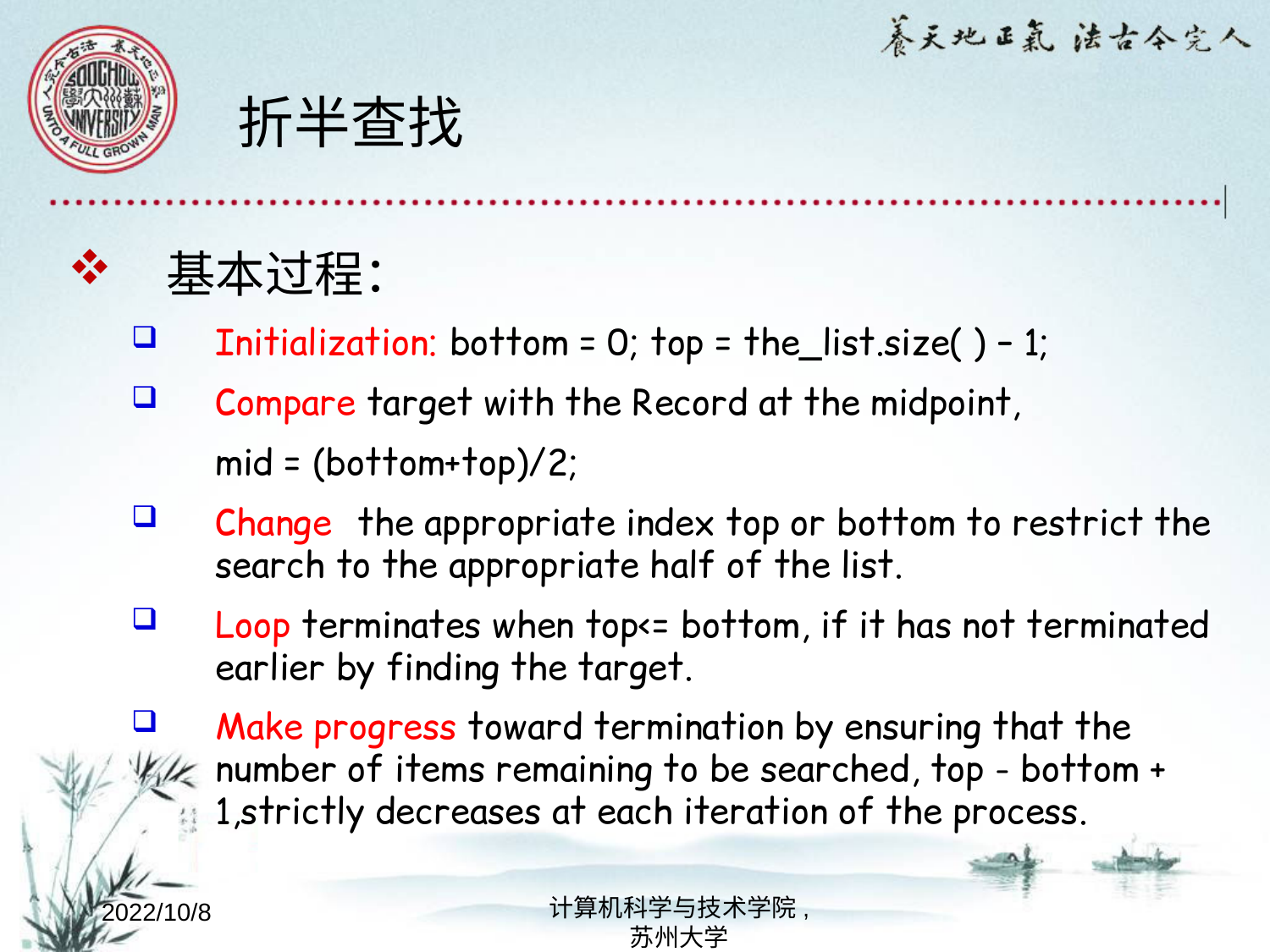

# 折半查找
基本过程：
Initialization: bottom = 0; top = the_list.size( ) – 1;
Compare target with the Record at the midpoint,
	mid = (bottom+top)/2;
Change  the appropriate index top or bottom to restrict the search to the appropriate half of the list.
Loop terminates when top<= bottom, if it has not terminated  earlier by finding the target.
Make progress toward termination by ensuring that the  number of items remaining to be searched, top - bottom + 1,strictly decreases at each iteration of the process.
计算机科学与技术学院,
苏州大学
2022/10/8